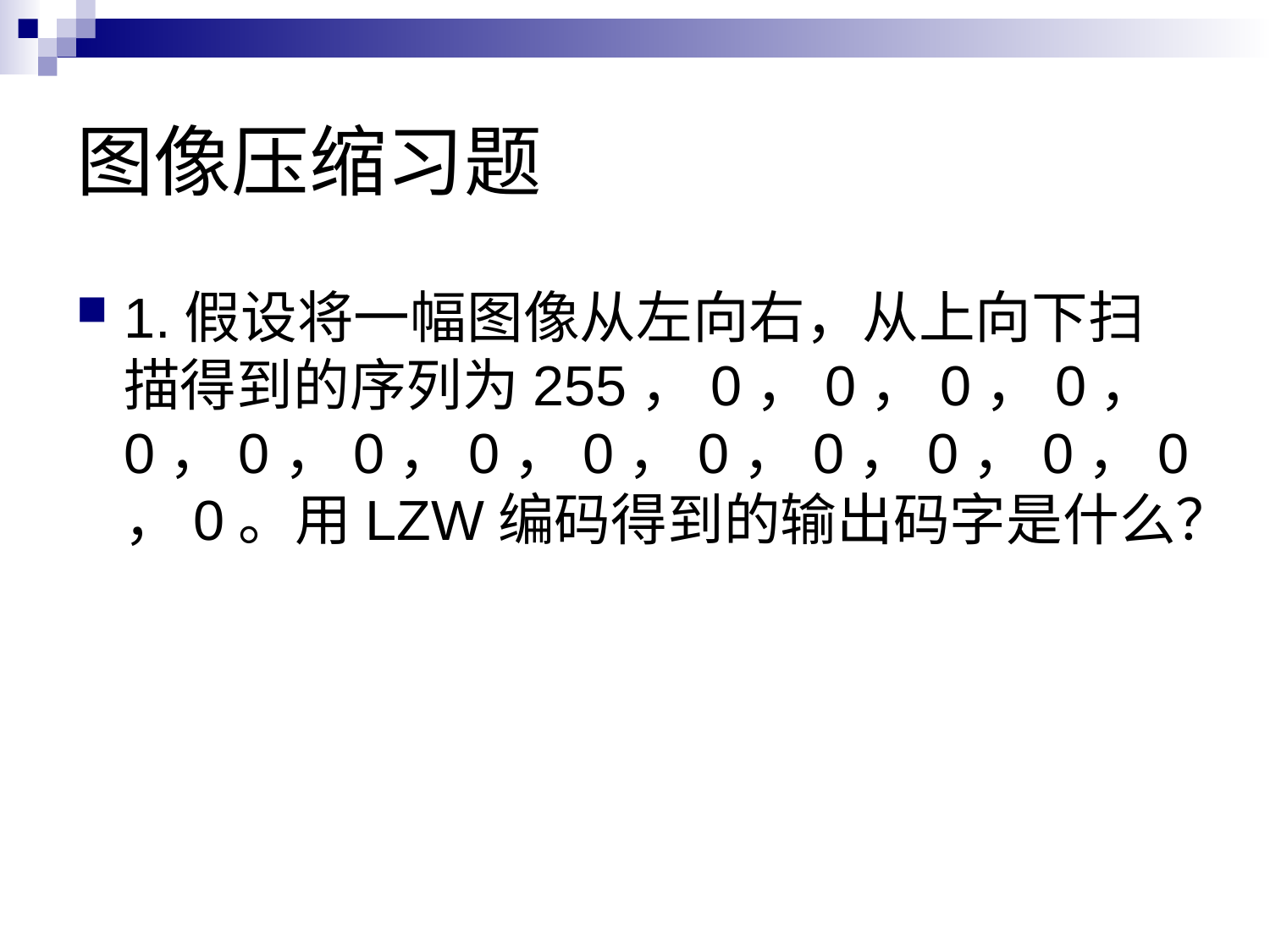

# 图像压缩习题
1.假设将一幅图像从左向右，从上向下扫描得到的序列为255，0，0，0，0，0，0，0，0，0，0，0，0，0，0，0。用LZW编码得到的输出码字是什么？